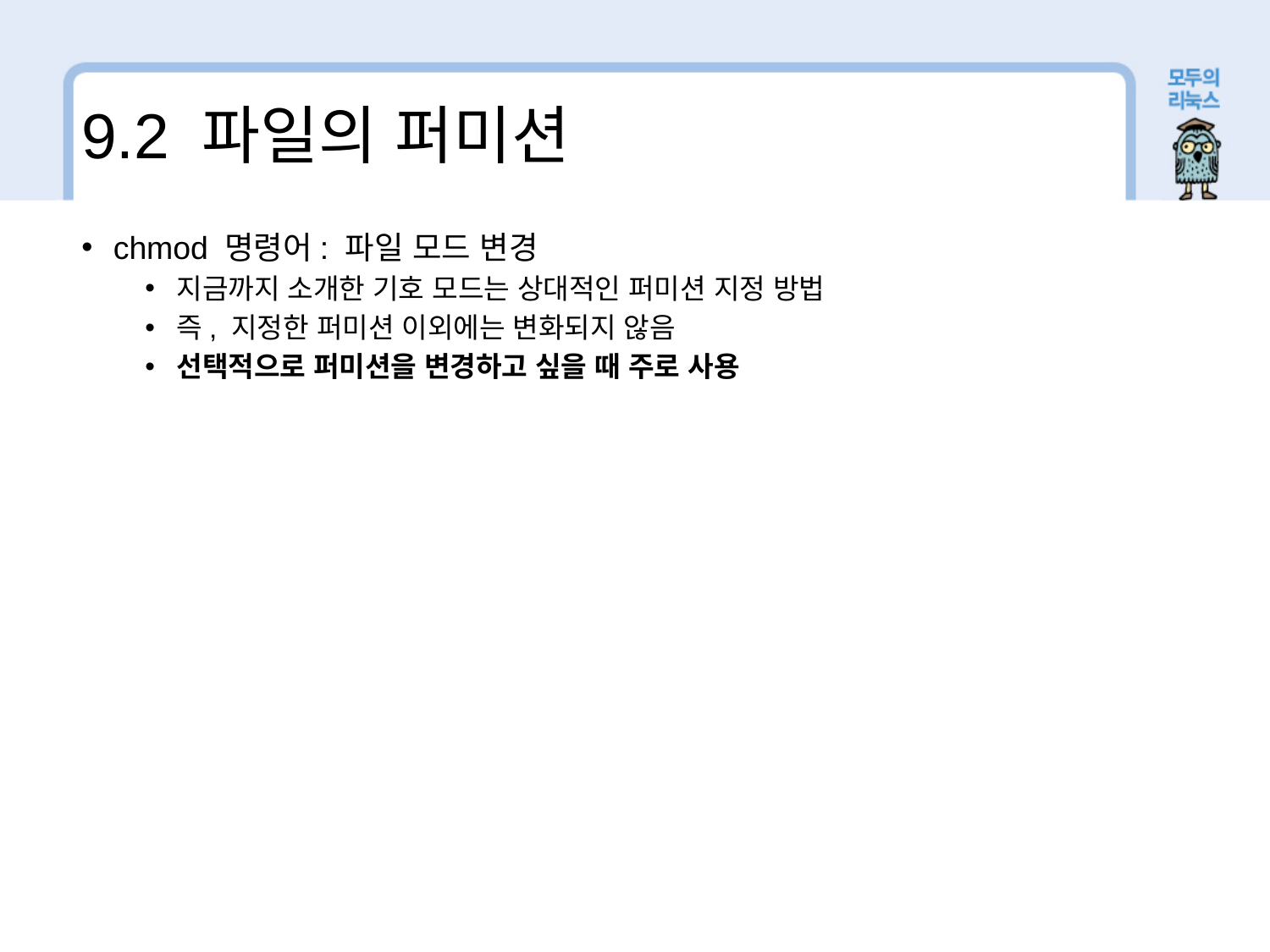

9.2 파일의 퍼미션
chmod 명령어: 파일 모드 변경
지금까지 소개한 기호 모드는 상대적인 퍼미션 지정 방법
즉, 지정한 퍼미션 이외에는 변화되지 않음
선택적으로 퍼미션을 변경하고 싶을 때 주로 사용